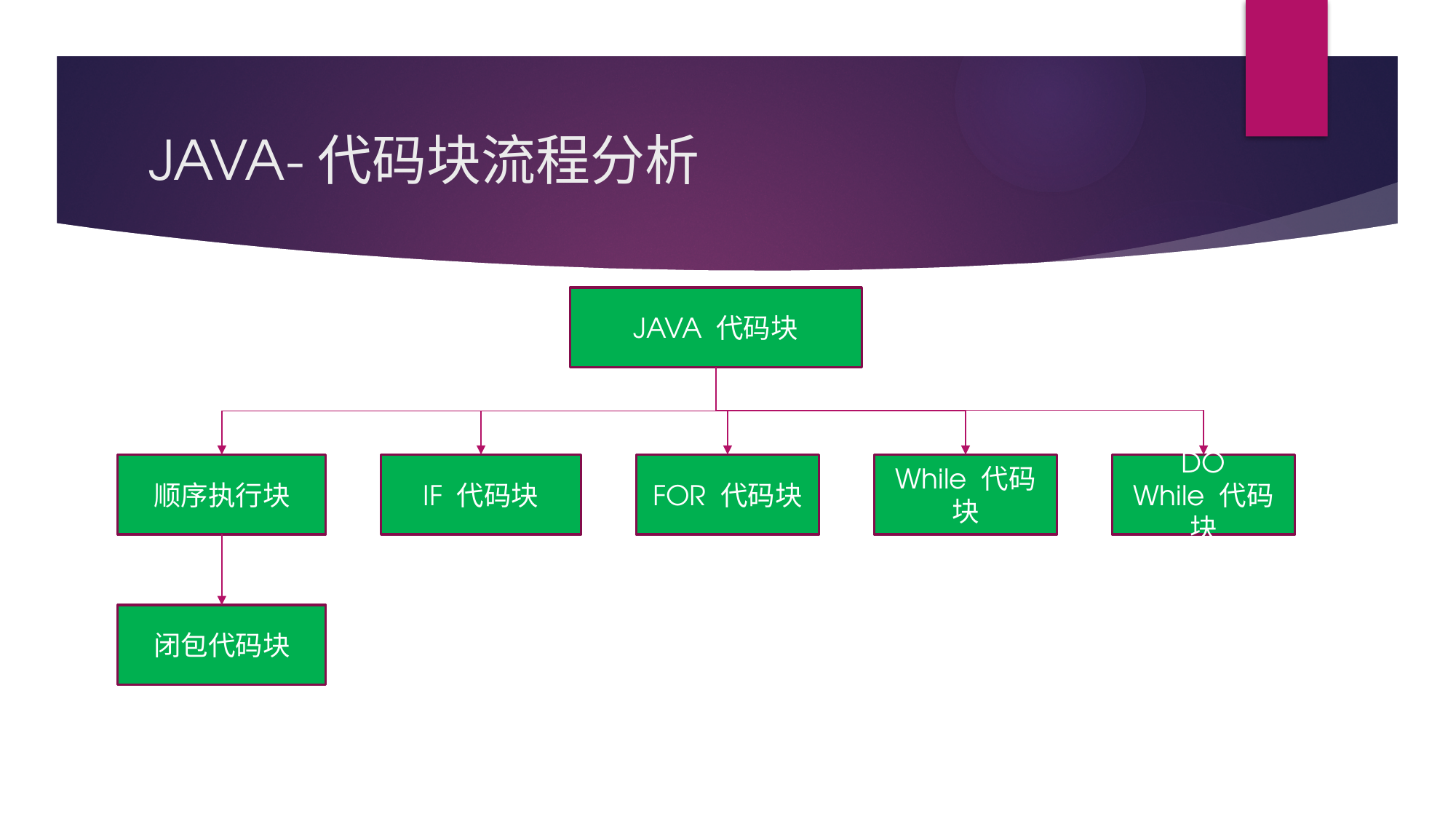

# JAVA-代码块流程分析
JAVA 代码块
While 代码块
DO
While 代码块
顺序执行块
IF 代码块
FOR 代码块
闭包代码块